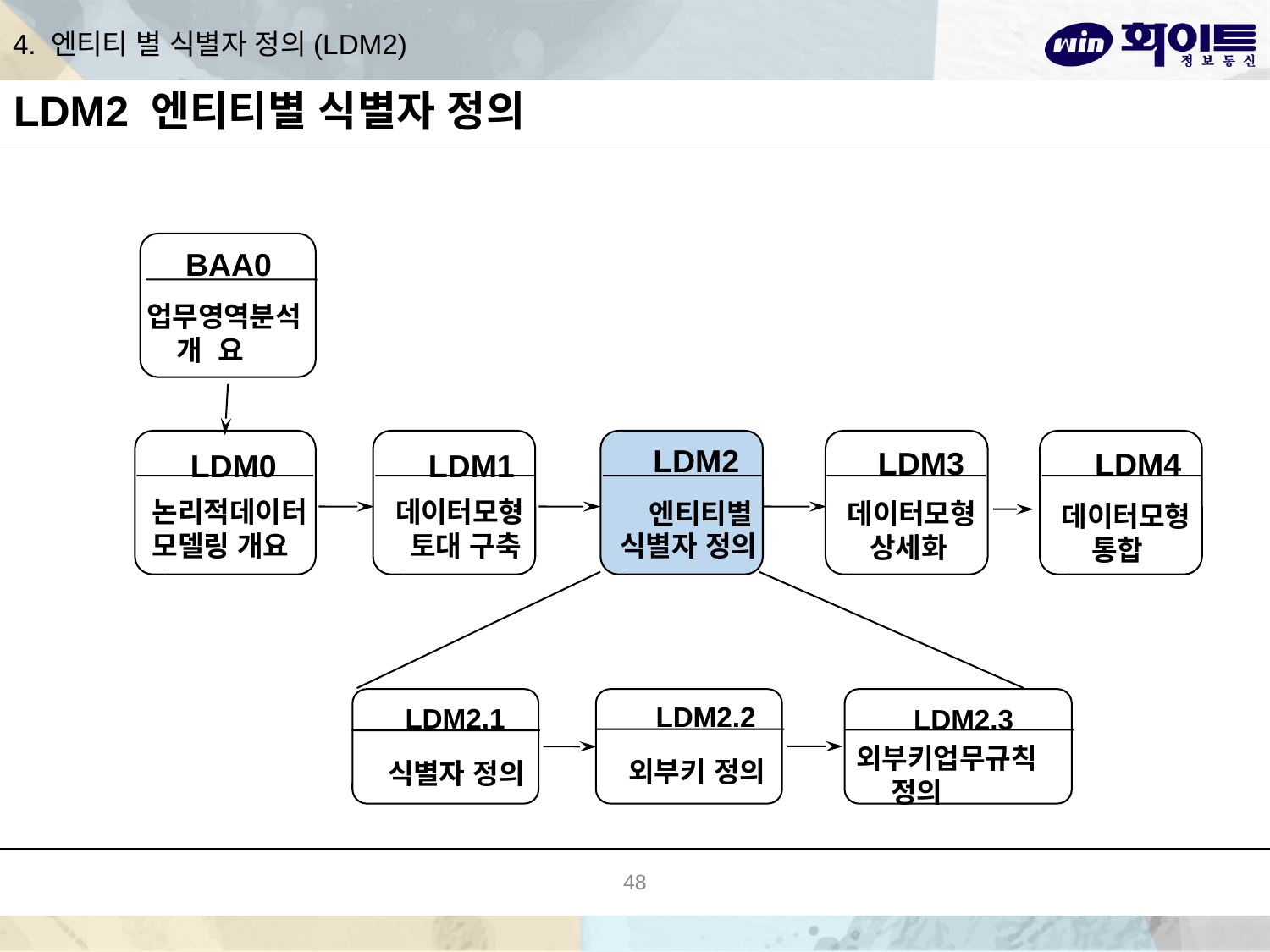

# 4. 엔티티 별 식별자 정의(LDM2)
LDM2 엔티티별 식별자 정의

BAA0

업무영역분석
   개  요

LDM2
LDM3
LDM4
LDM0
LDM1

논리적데이터
모델링 개요
데이터모형
 토대 구축
엔티티별
식별자 정의
데이터모형
  상세화
데이터모형
   통합

LDM2.1

식별자 정의

LDM2.2

외부키 정의

LDM2.3

  외부키업무규칙
      정의

48